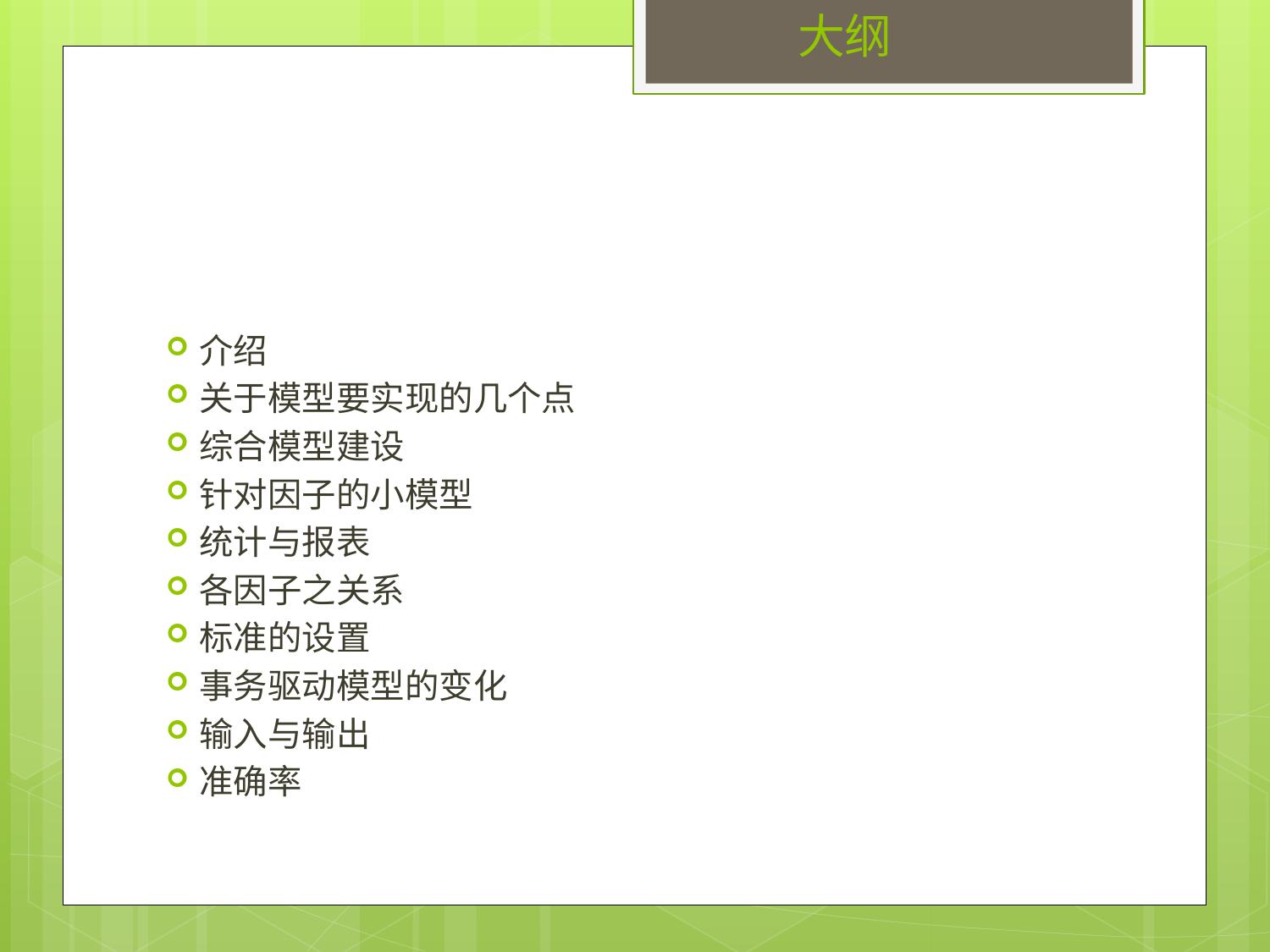

# 大纲
介绍
关于模型要实现的几个点
综合模型建设
针对因子的小模型
统计与报表
各因子之关系
标准的设置
事务驱动模型的变化
输入与输出
准确率